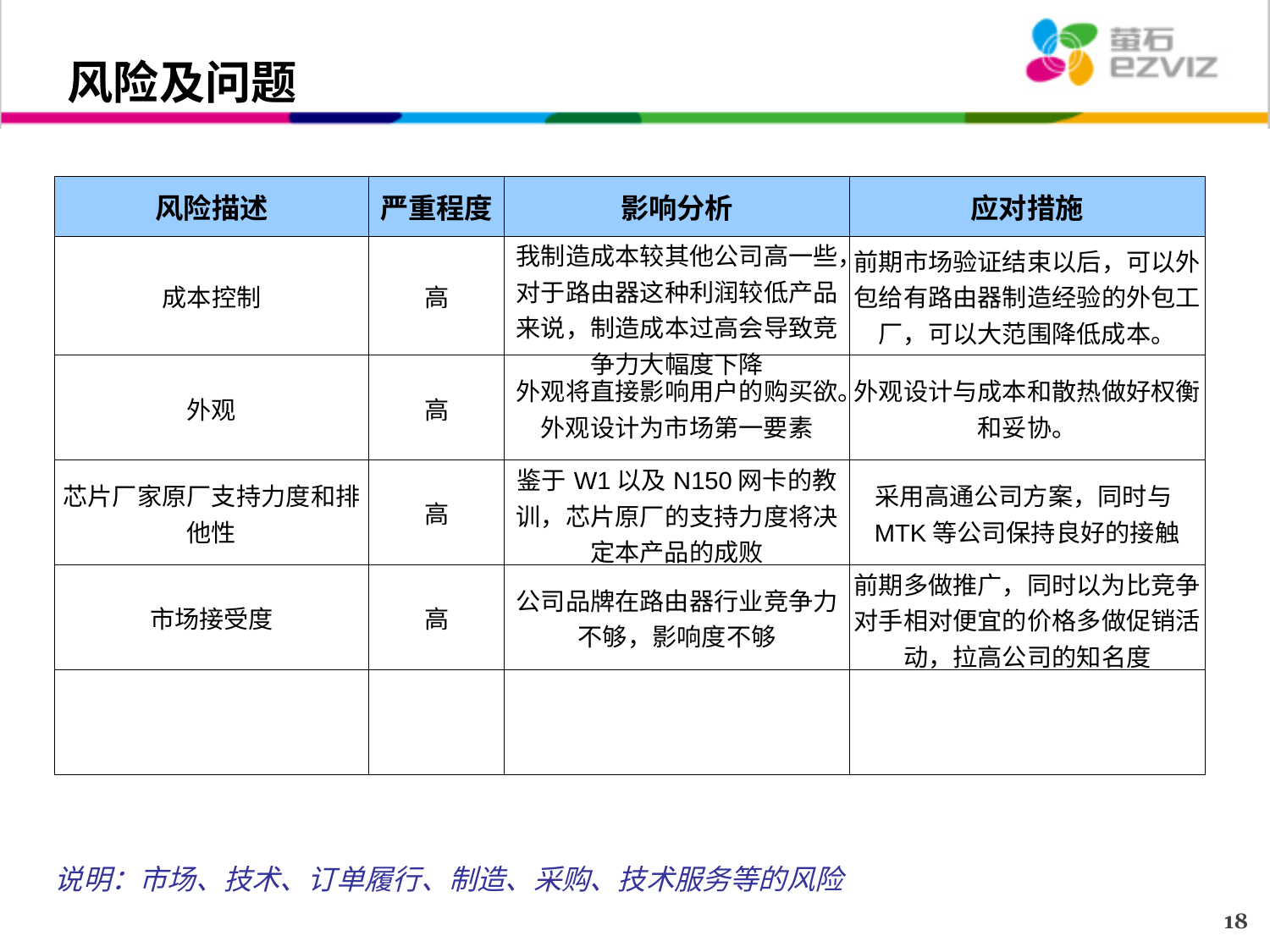

# 风险及问题
| 风险描述 | 严重程度 | 影响分析 | 应对措施 |
| --- | --- | --- | --- |
| 成本控制 | 高 | 我制造成本较其他公司高一些，对于路由器这种利润较低产品来说，制造成本过高会导致竞争力大幅度下降 | 前期市场验证结束以后，可以外包给有路由器制造经验的外包工厂，可以大范围降低成本。 |
| 外观 | 高 | 外观将直接影响用户的购买欲。外观设计为市场第一要素 | 外观设计与成本和散热做好权衡和妥协。 |
| 芯片厂家原厂支持力度和排他性 | 高 | 鉴于W1以及N150网卡的教训，芯片原厂的支持力度将决定本产品的成败 | 采用高通公司方案，同时与MTK等公司保持良好的接触 |
| 市场接受度 | 高 | 公司品牌在路由器行业竞争力不够，影响度不够 | 前期多做推广，同时以为比竞争对手相对便宜的价格多做促销活动，拉高公司的知名度 |
|  |  |  |  |
说明：市场、技术、订单履行、制造、采购、技术服务等的风险

18